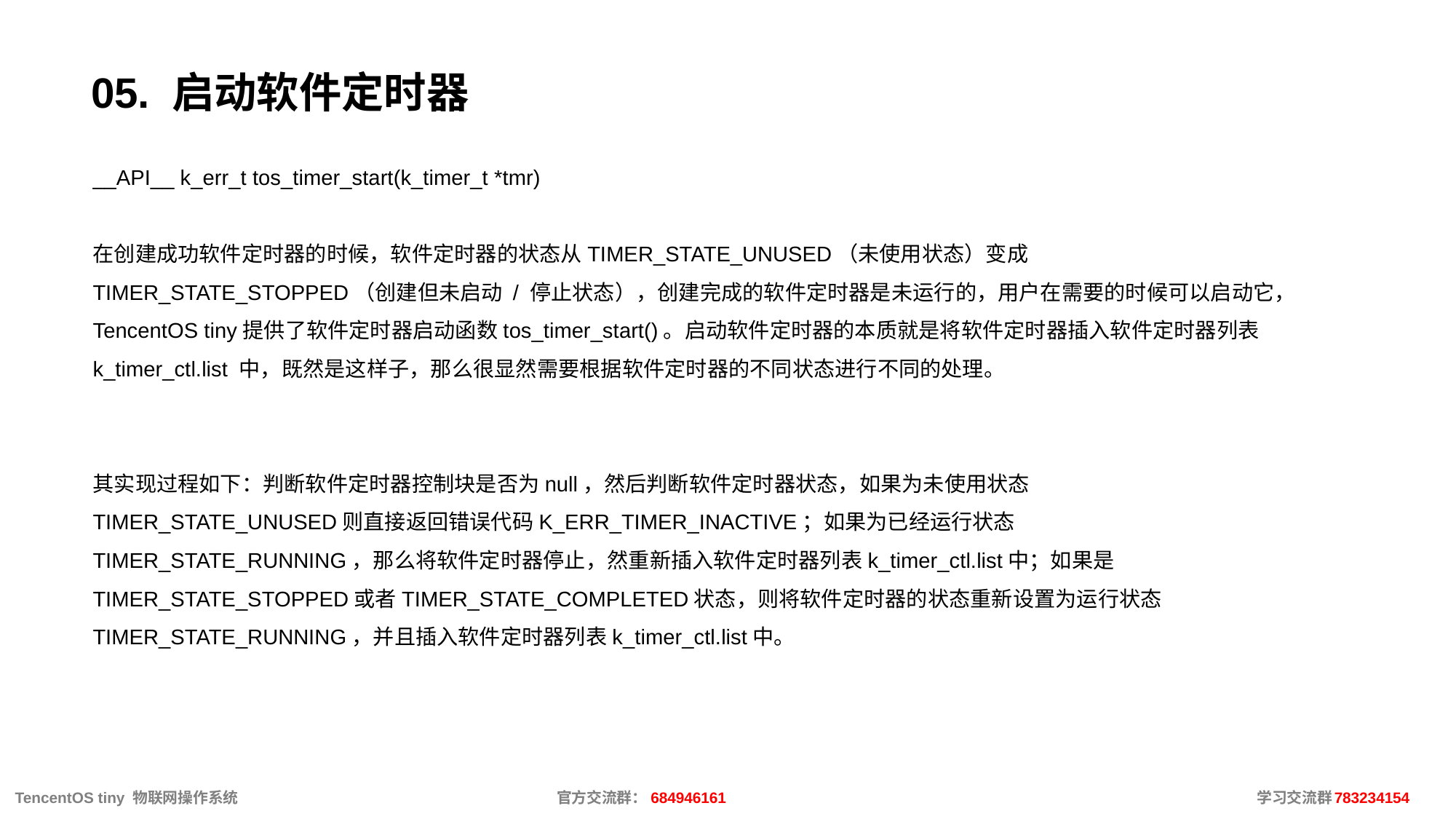

# 05. 启动软件定时器
__API__ k_err_t tos_timer_start(k_timer_t *tmr)

在创建成功软件定时器的时候，软件定时器的状态从TIMER_STATE_UNUSED（未使用状态）变成TIMER_STATE_STOPPED（创建但未启动 / 停止状态），创建完成的软件定时器是未运行的，用户在需要的时候可以启动它，TencentOS tiny提供了软件定时器启动函数tos_timer_start()。启动软件定时器的本质就是将软件定时器插入软件定时器列表k_timer_ctl.list 中，既然是这样子，那么很显然需要根据软件定时器的不同状态进行不同的处理。

其实现过程如下：判断软件定时器控制块是否为null，然后判断软件定时器状态，如果为未使用状态TIMER_STATE_UNUSED则直接返回错误代码K_ERR_TIMER_INACTIVE；如果为已经运行状态TIMER_STATE_RUNNING，那么将软件定时器停止，然重新插入软件定时器列表k_timer_ctl.list中；如果是TIMER_STATE_STOPPED或者TIMER_STATE_COMPLETED状态，则将软件定时器的状态重新设置为运行状态TIMER_STATE_RUNNING，并且插入软件定时器列表k_timer_ctl.list中。

 TencentOS tiny 物联网操作系统			官方交流群：684946161					          学习交流群：783234154